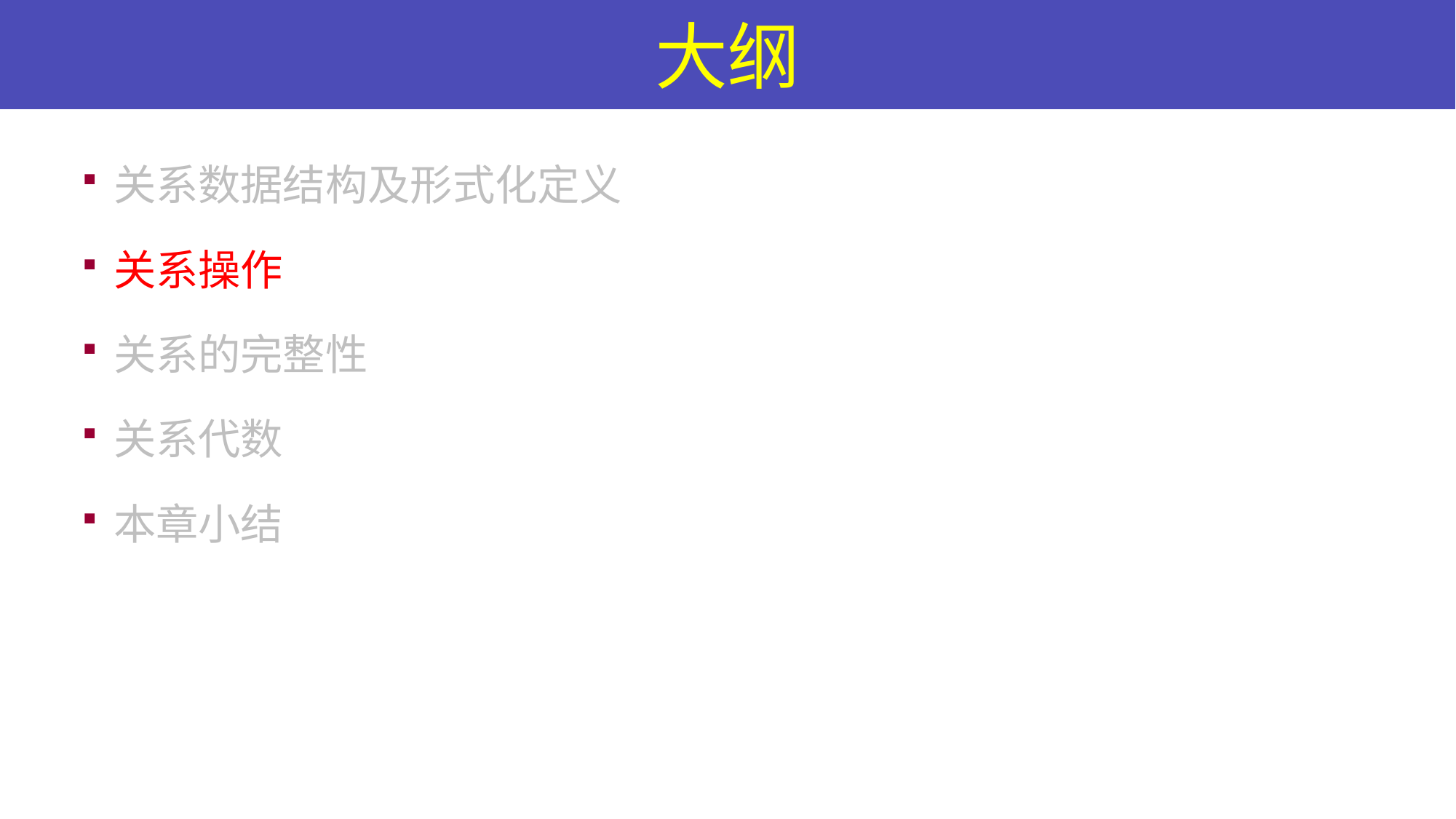

# 大纲
关系数据结构及形式化定义
关系操作
关系的完整性
关系代数
本章小结
26